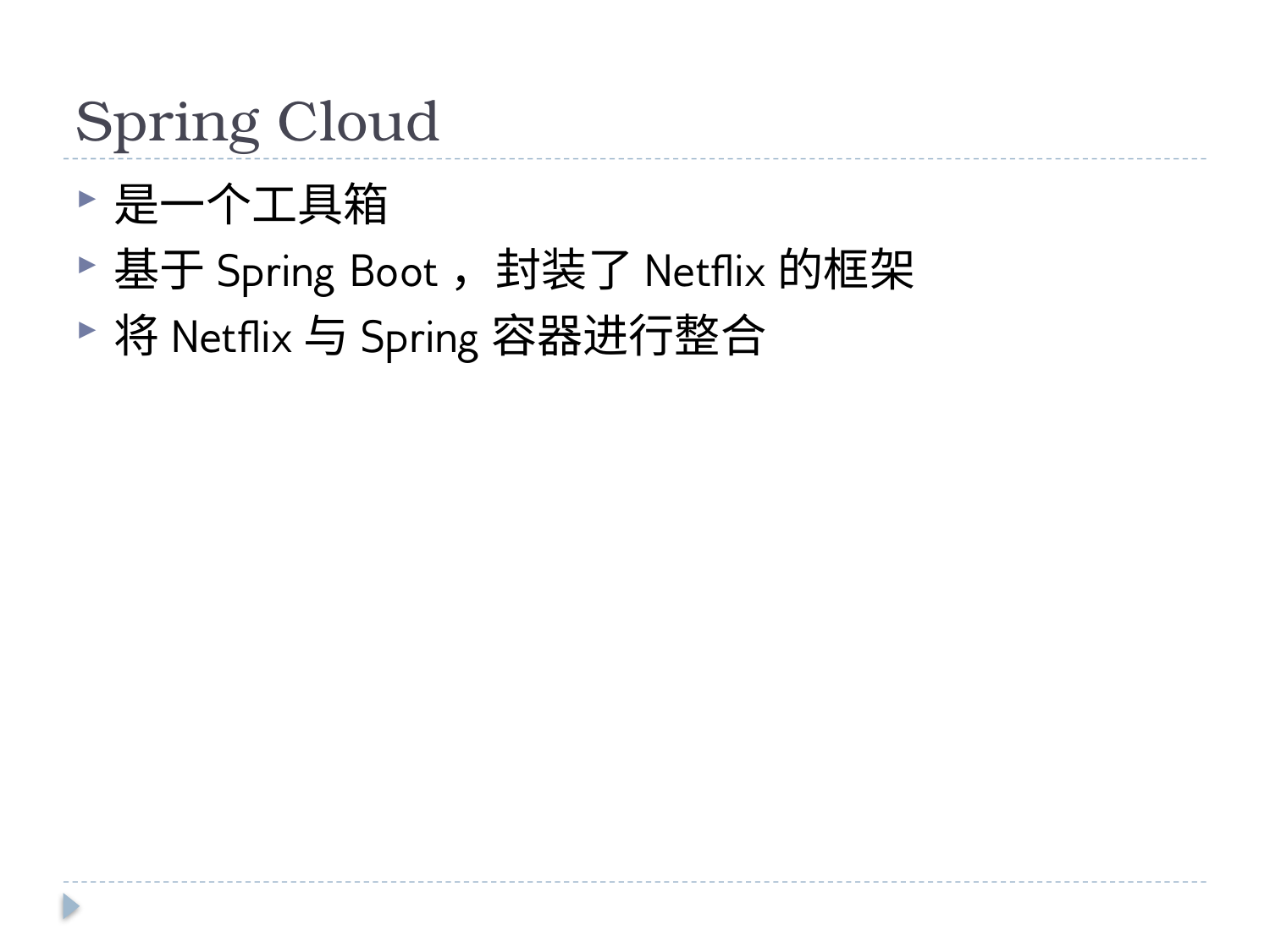

# Spring Cloud
是一个工具箱
基于Spring Boot，封装了Netflix的框架
将Netflix与Spring容器进行整合